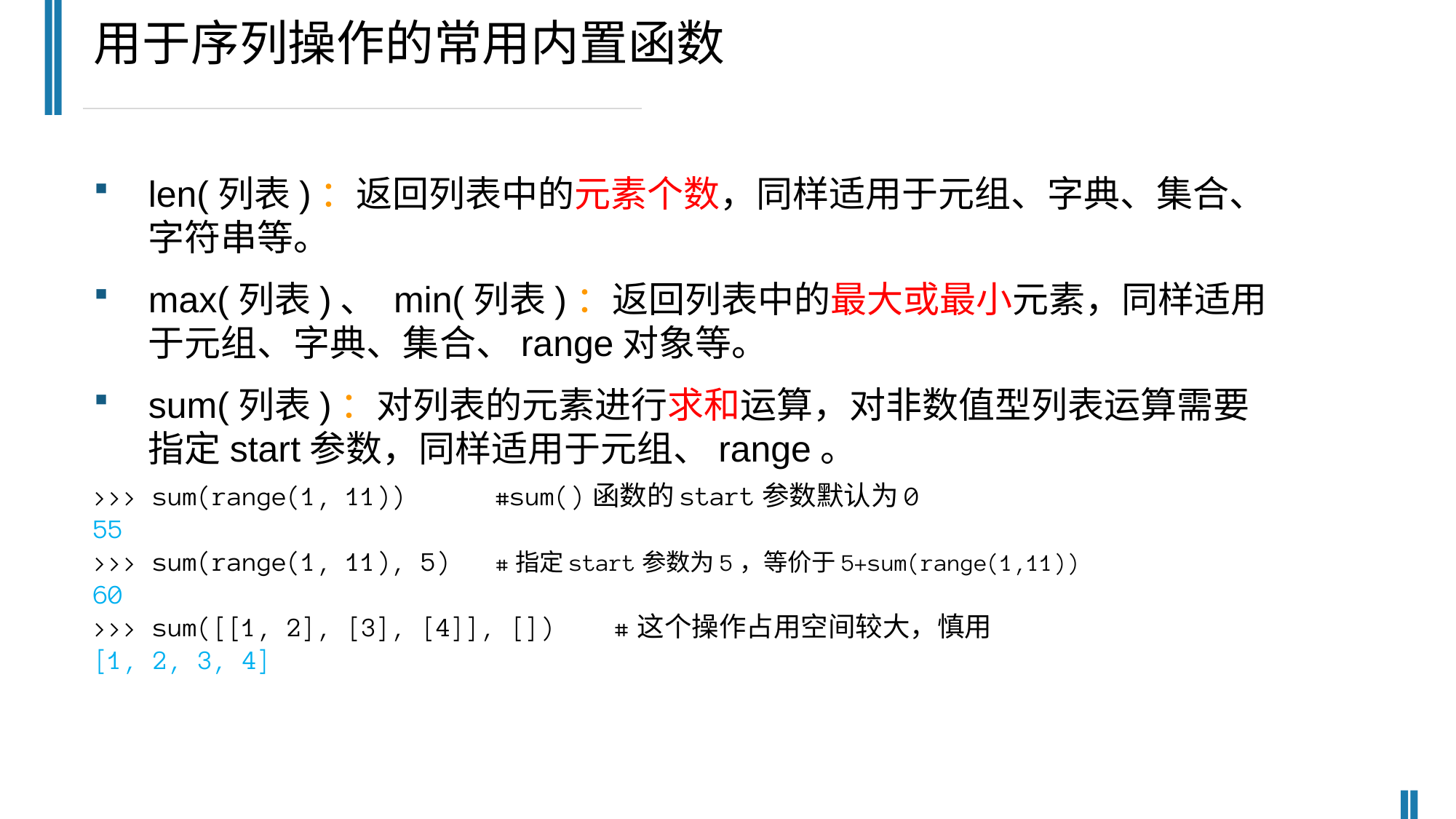

用于序列操作的常用内置函数

len(列表)：返回列表中的元素个数，同样适用于元组、字典、集合、字符串等。
max(列表)、 min(列表)：返回列表中的最大或最小元素，同样适用于元组、字典、集合、range对象等。
sum(列表)：对列表的元素进行求和运算，对非数值型列表运算需要指定start参数，同样适用于元组、range。
>>> sum(range(1, 11))      #sum()函数的start参数默认为0
55
>>> sum(range(1, 11), 5)   #指定start参数为5，等价于5+sum(range(1,11))
60
>>> sum([[1, 2], [3], [4]], [])    #这个操作占用空间较大，慎用
[1, 2, 3, 4]